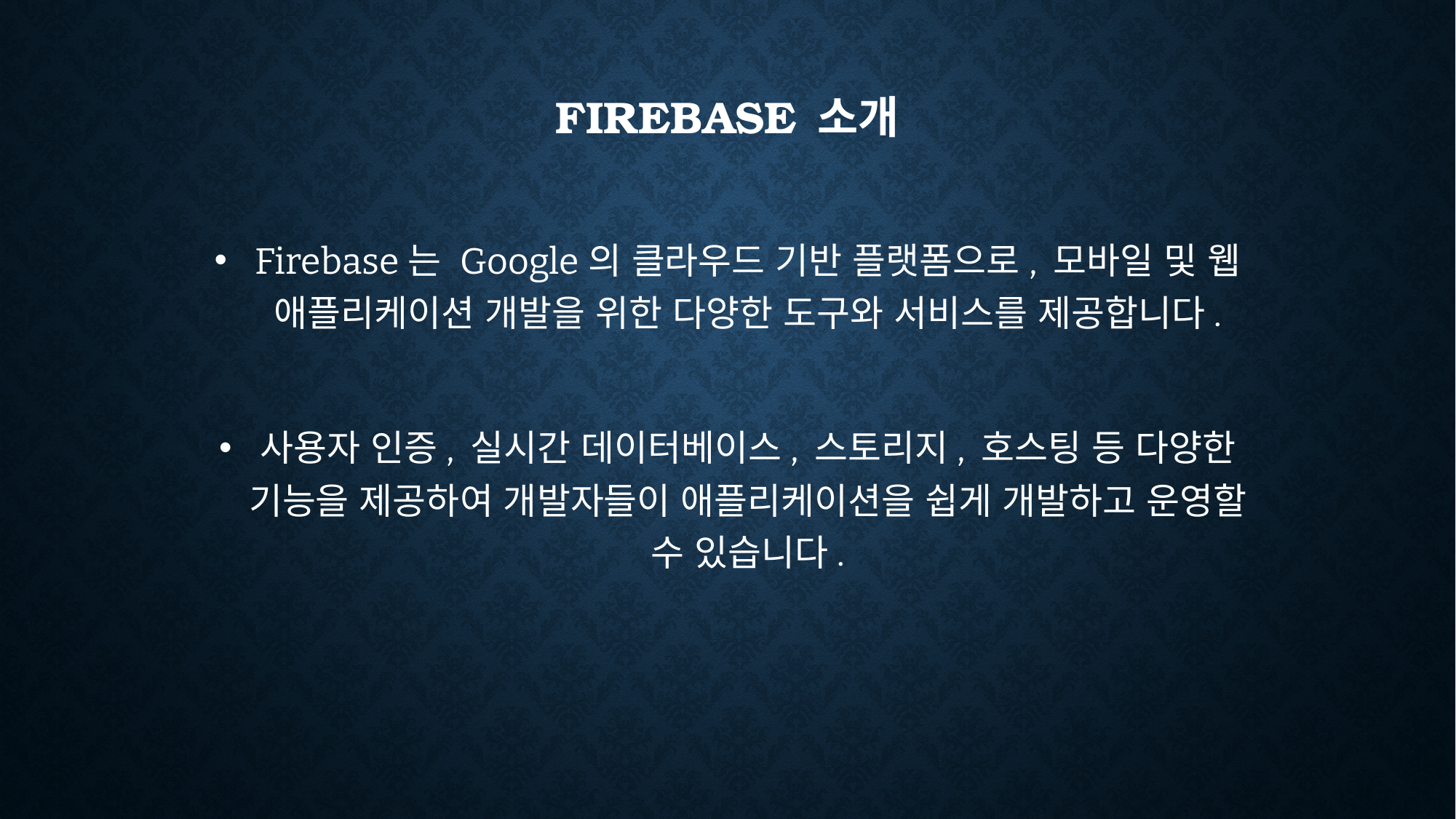

# Firebase 소개
Firebase는 Google의 클라우드 기반 플랫폼으로, 모바일 및 웹 애플리케이션 개발을 위한 다양한 도구와 서비스를 제공합니다.

사용자 인증, 실시간 데이터베이스, 스토리지, 호스팅 등 다양한 기능을 제공하여 개발자들이 애플리케이션을 쉽게 개발하고 운영할 수 있습니다.